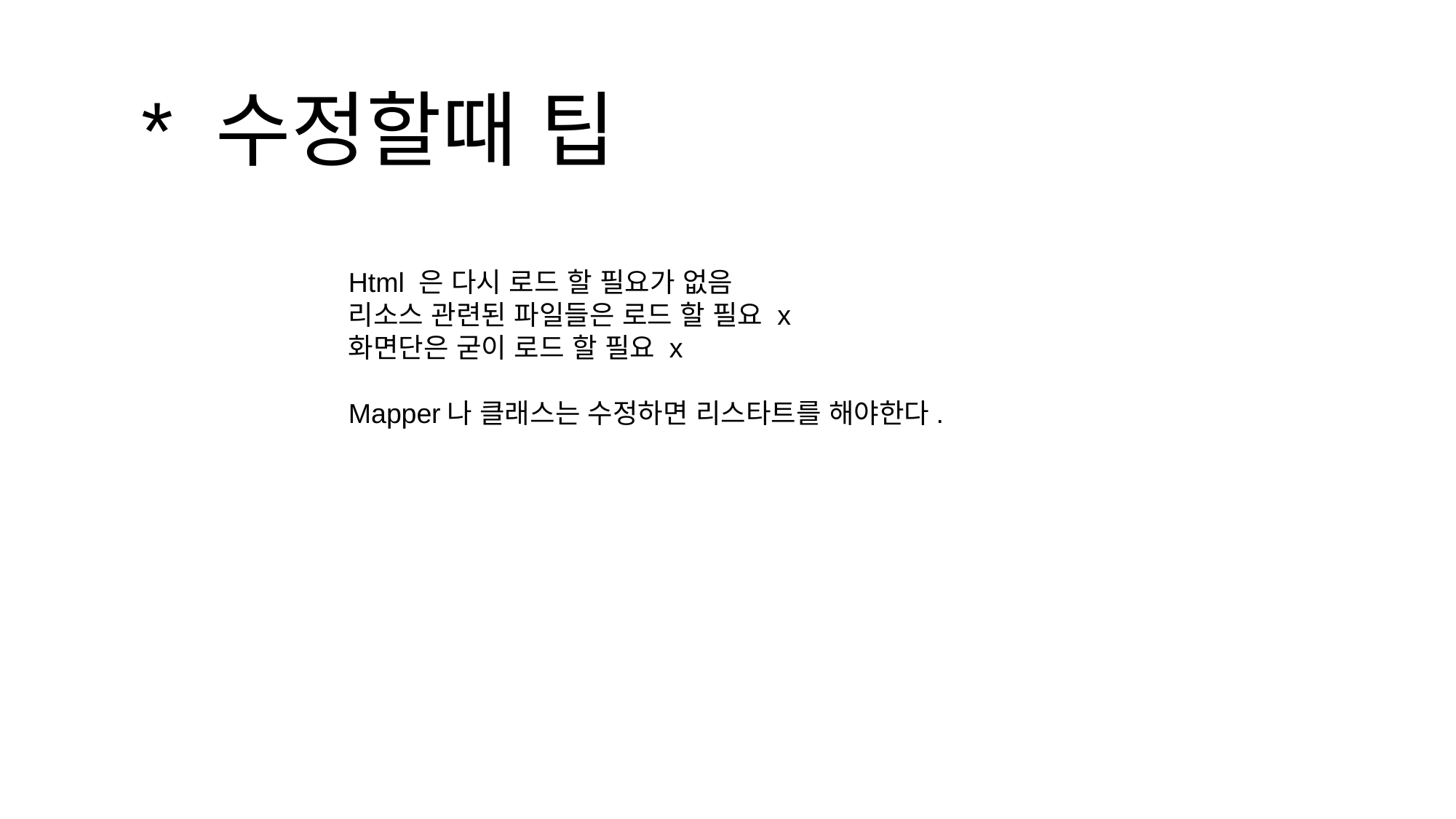

* 수정할때 팁
Html 은 다시 로드 할 필요가 없음
리소스 관련된 파일들은 로드 할 필요 x
화면단은 굳이 로드 할 필요 x

Mapper나 클래스는 수정하면 리스타트를 해야한다.